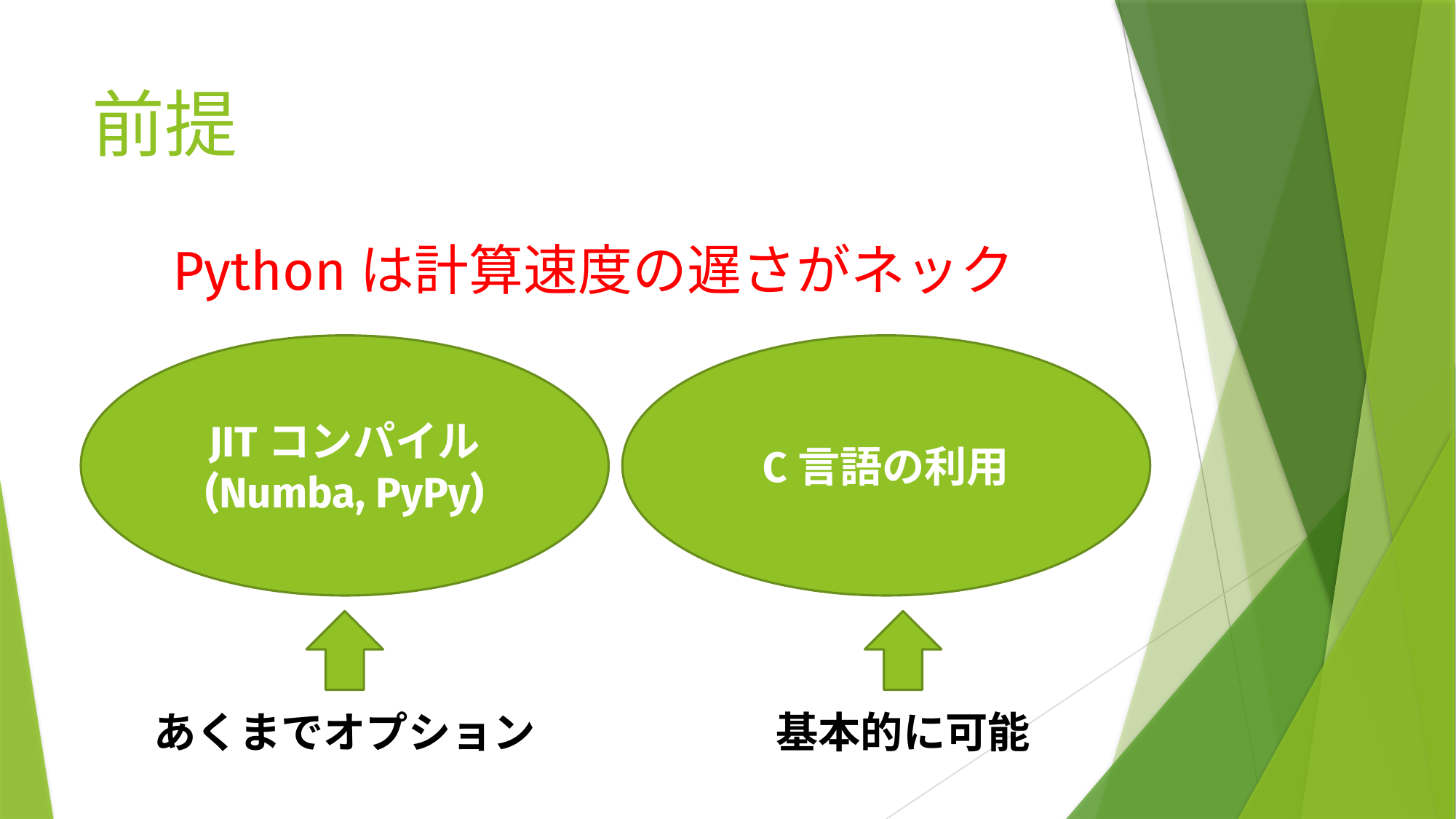

# 前提
Pythonは計算速度の遅さがネック
JITコンパイル
(Numba, PyPy)
C言語の利用

あくまでオプション
基本的に可能